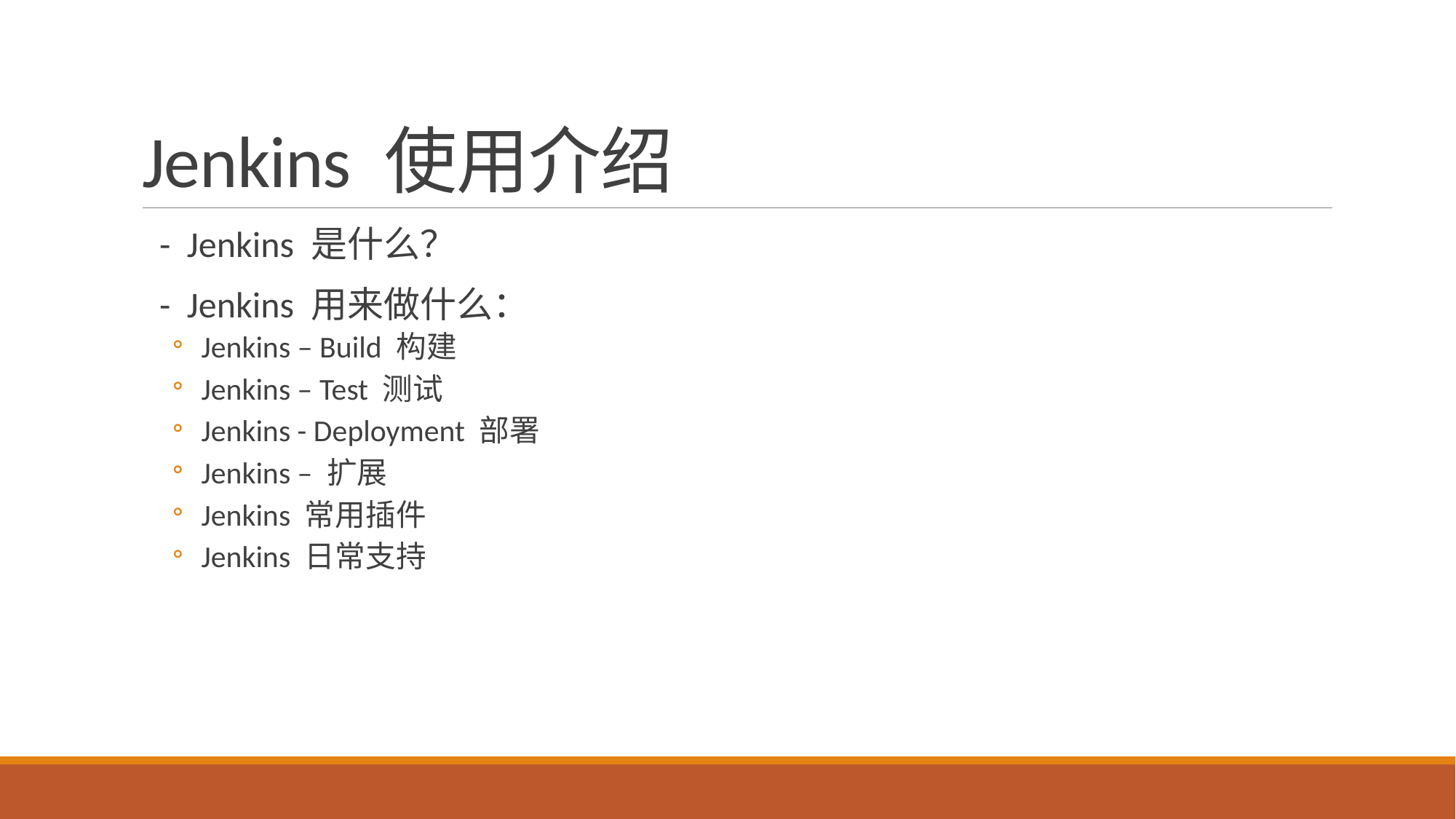

# Jenkins 使用介绍
-  Jenkins 是什么？
-  Jenkins 用来做什么：
 Jenkins – Build 构建
 Jenkins – Test 测试
 Jenkins - Deployment 部署
 Jenkins – 扩展
 Jenkins 常用插件
 Jenkins 日常支持